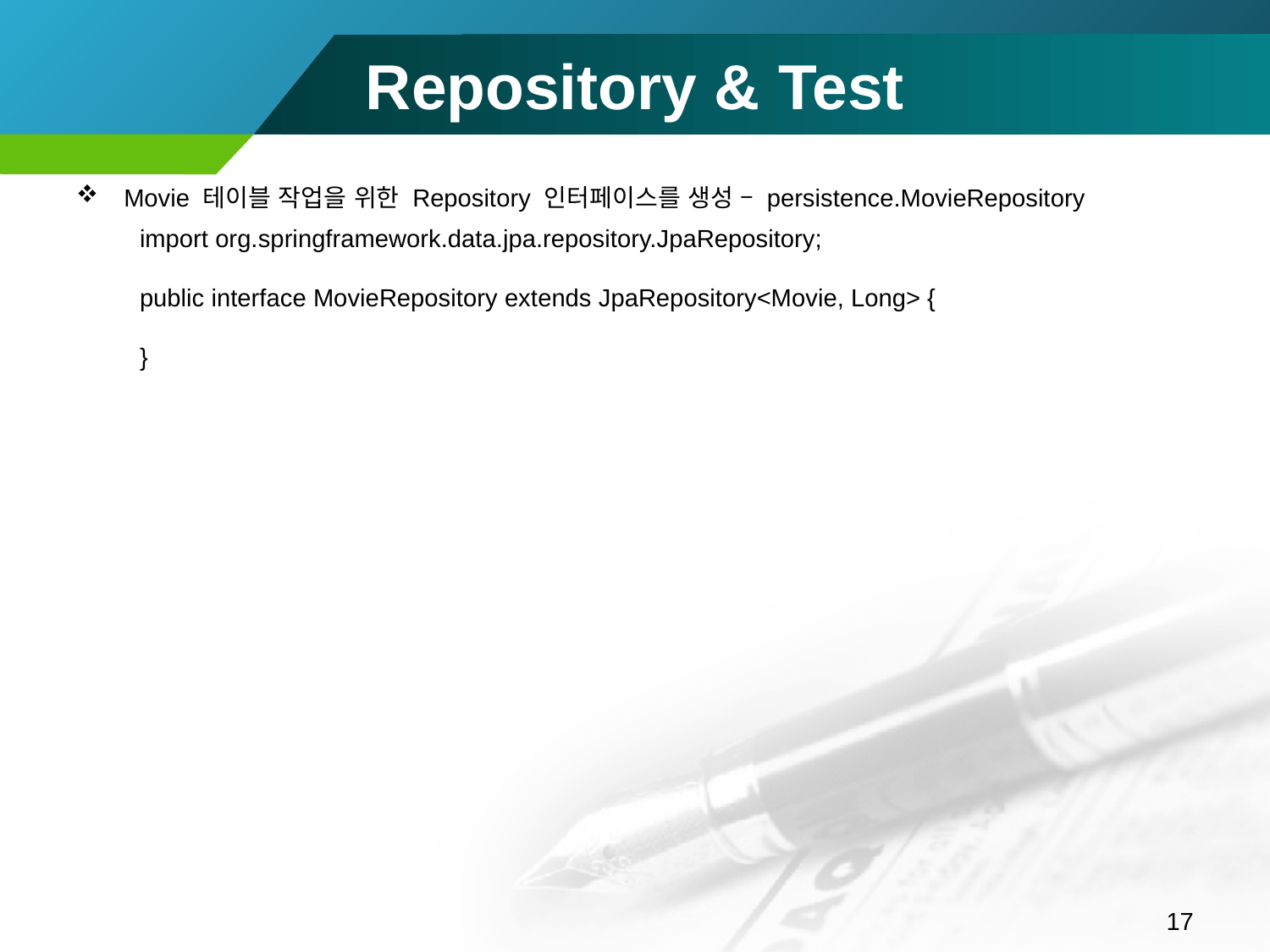

# Repository & Test
Movie 테이블 작업을 위한 Repository 인터페이스를 생성 – persistence.MovieRepository
import org.springframework.data.jpa.repository.JpaRepository;

public interface MovieRepository extends JpaRepository<Movie, Long> {

}

17